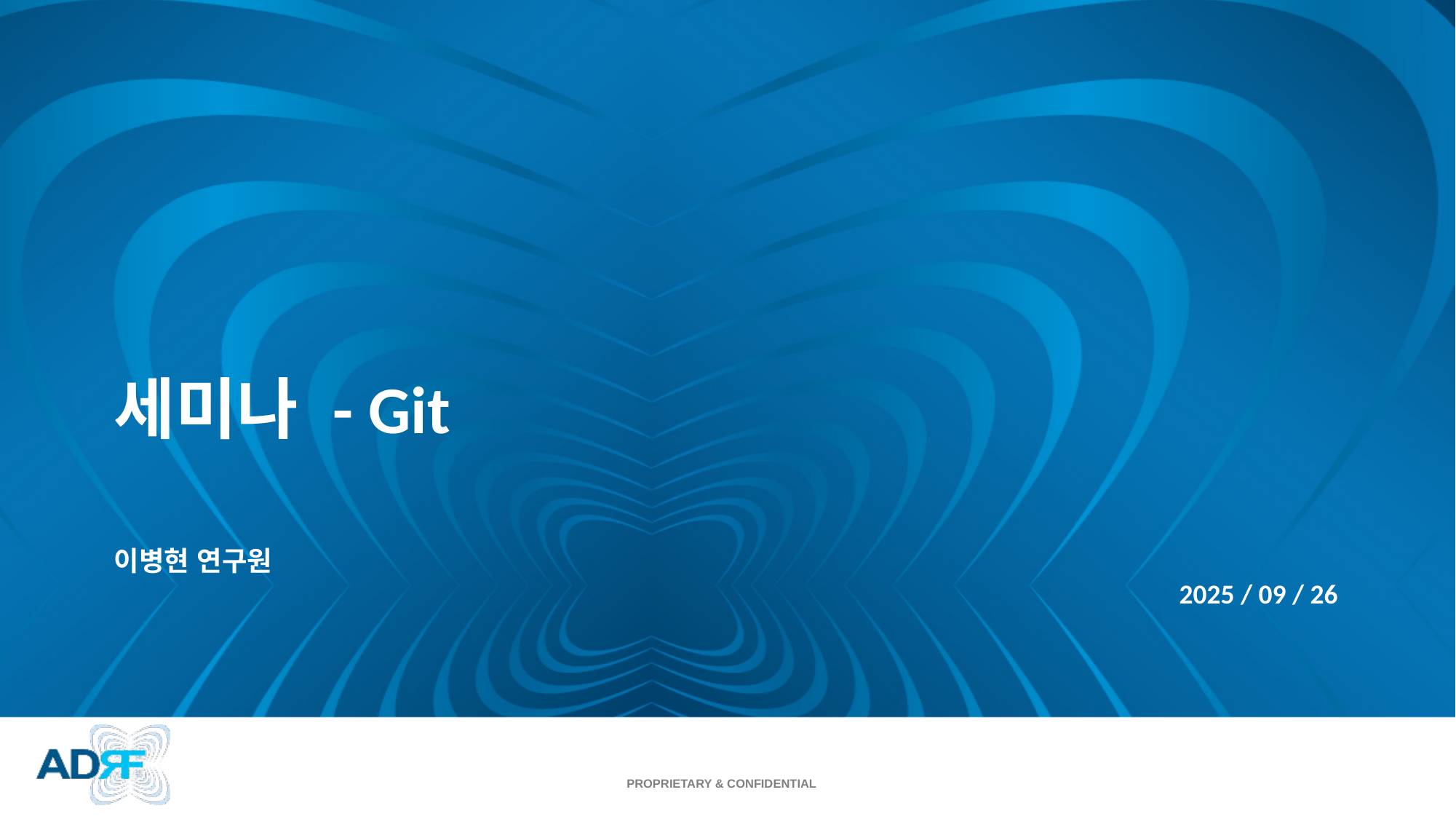

# 세미나 - Git
이병현 연구원
2025 / 09 / 26